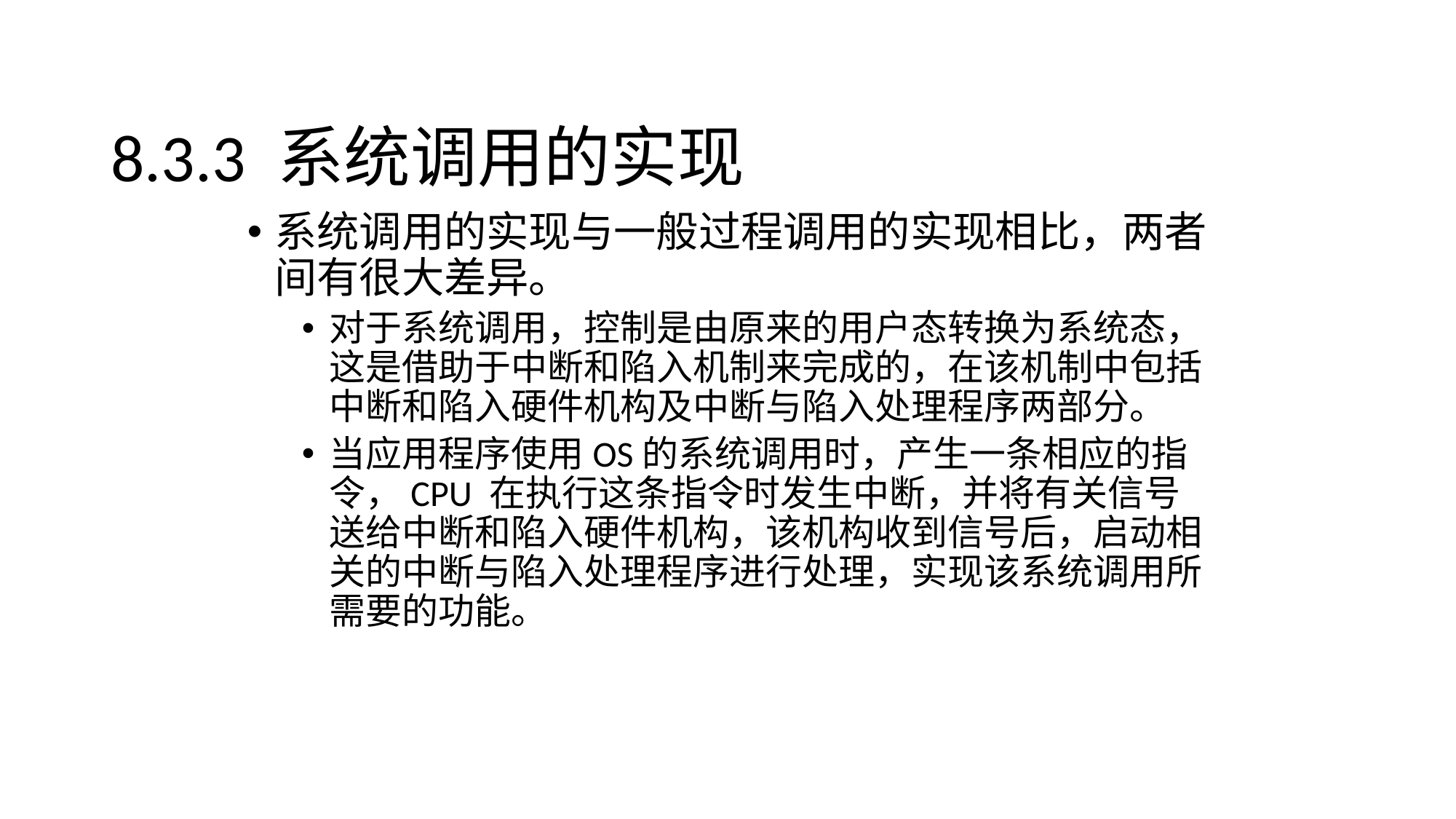

# 8.3.3 系统调用的实现
系统调用的实现与一般过程调用的实现相比，两者间有很大差异。
对于系统调用，控制是由原来的用户态转换为系统态，这是借助于中断和陷入机制来完成的，在该机制中包括中断和陷入硬件机构及中断与陷入处理程序两部分。
当应用程序使用OS的系统调用时，产生一条相应的指令，CPU 在执行这条指令时发生中断，并将有关信号送给中断和陷入硬件机构，该机构收到信号后，启动相关的中断与陷入处理程序进行处理，实现该系统调用所需要的功能。
8